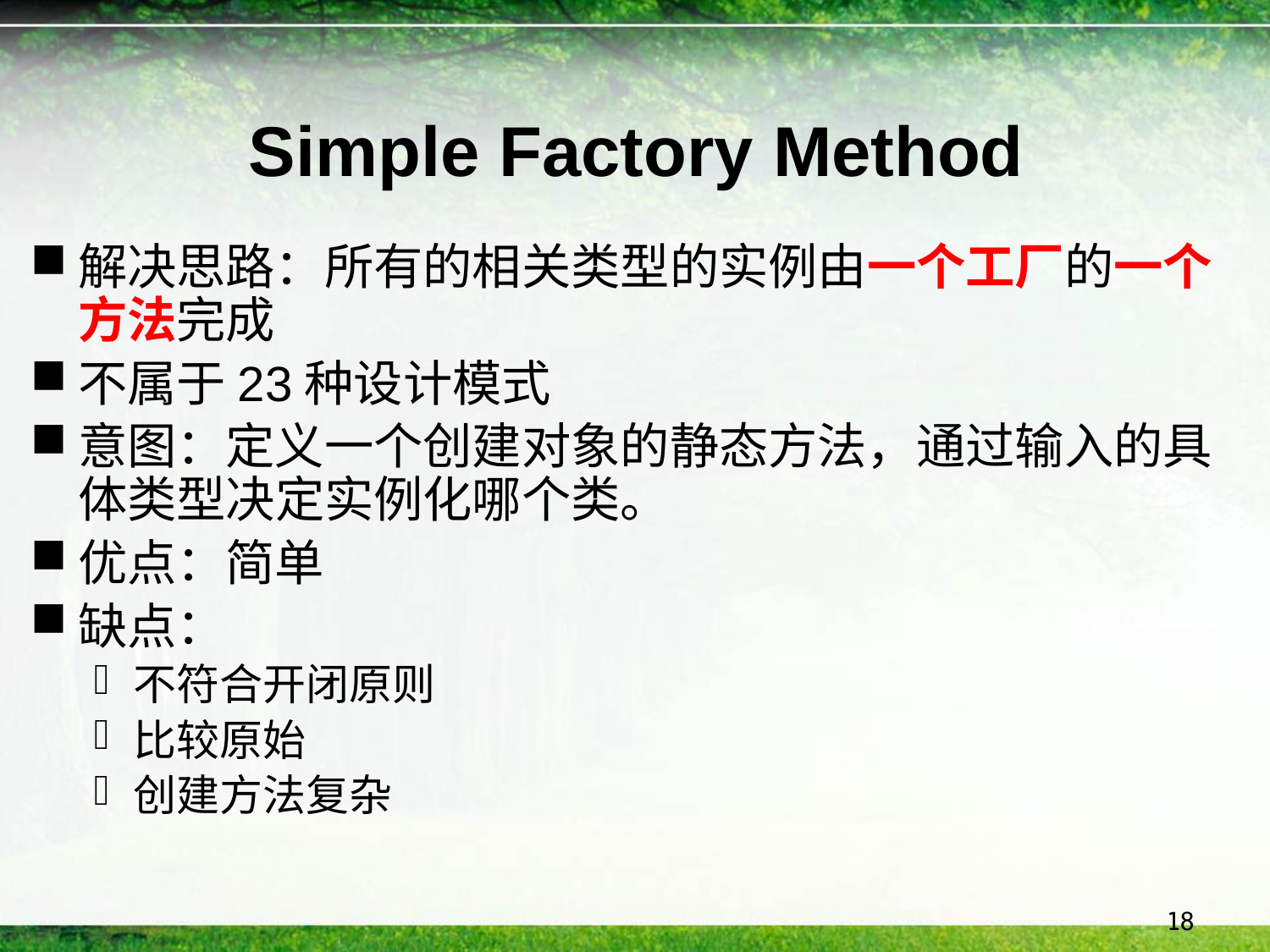

Simple Factory Method
解决思路：所有的相关类型的实例由一个工厂的一个方法完成
不属于23种设计模式
意图：定义一个创建对象的静态方法，通过输入的具体类型决定实例化哪个类。
优点：简单
缺点：
不符合开闭原则
比较原始
创建方法复杂
18